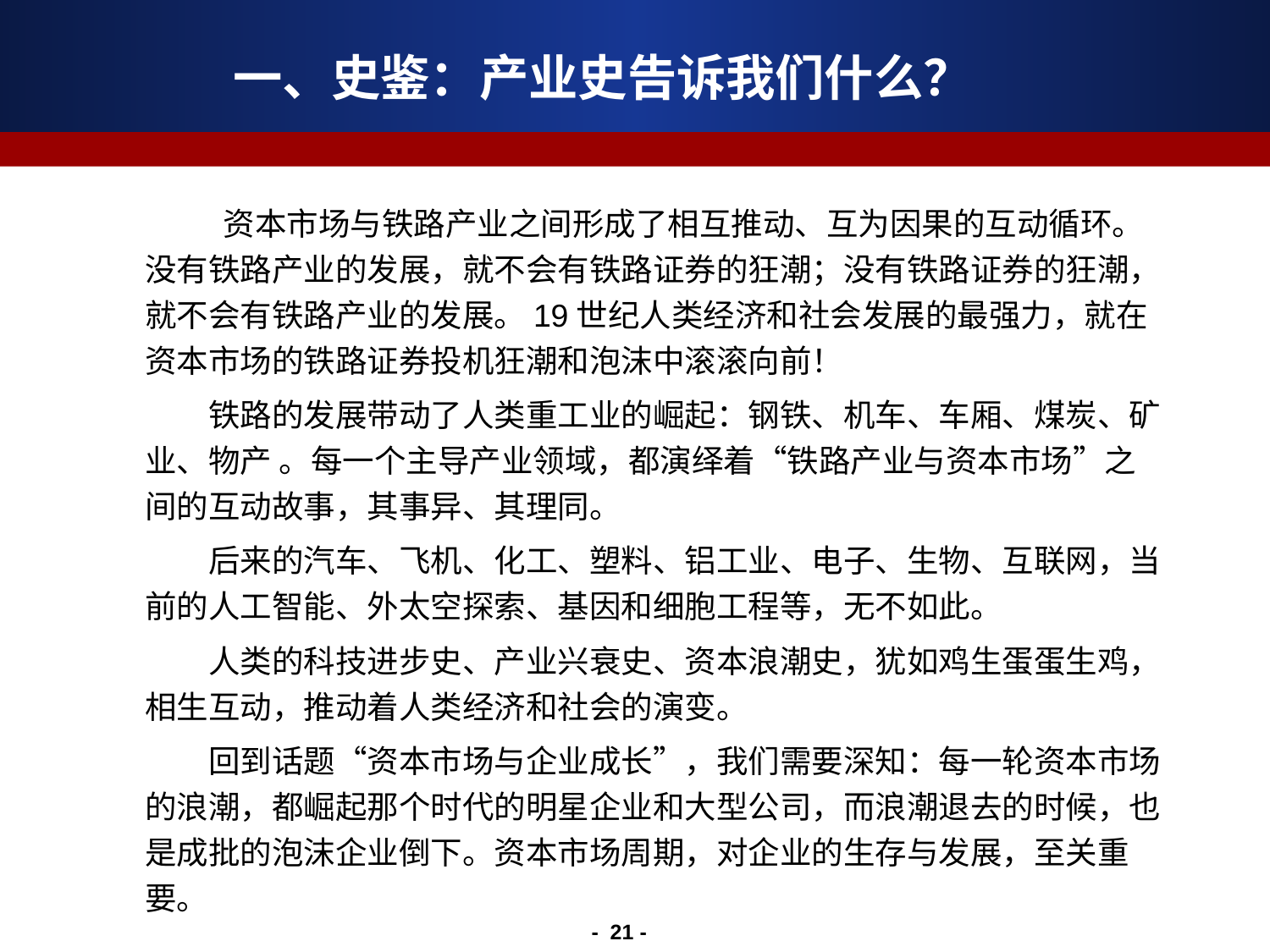

一、史鉴：产业史告诉我们什么？
 资本市场与铁路产业之间形成了相互推动、互为因果的互动循环。没有铁路产业的发展，就不会有铁路证券的狂潮；没有铁路证券的狂潮，就不会有铁路产业的发展。19世纪人类经济和社会发展的最强力，就在资本市场的铁路证券投机狂潮和泡沫中滚滚向前！
铁路的发展带动了人类重工业的崛起：钢铁、机车、车厢、煤炭、矿业、物产 。每一个主导产业领域，都演绎着“铁路产业与资本市场”之间的互动故事，其事异、其理同。
后来的汽车、飞机、化工、塑料、铝工业、电子、生物、互联网，当前的人工智能、外太空探索、基因和细胞工程等，无不如此。
人类的科技进步史、产业兴衰史、资本浪潮史，犹如鸡生蛋蛋生鸡，相生互动，推动着人类经济和社会的演变。
回到话题“资本市场与企业成长”，我们需要深知：每一轮资本市场的浪潮，都崛起那个时代的明星企业和大型公司，而浪潮退去的时候，也是成批的泡沫企业倒下。资本市场周期，对企业的生存与发展，至关重要。